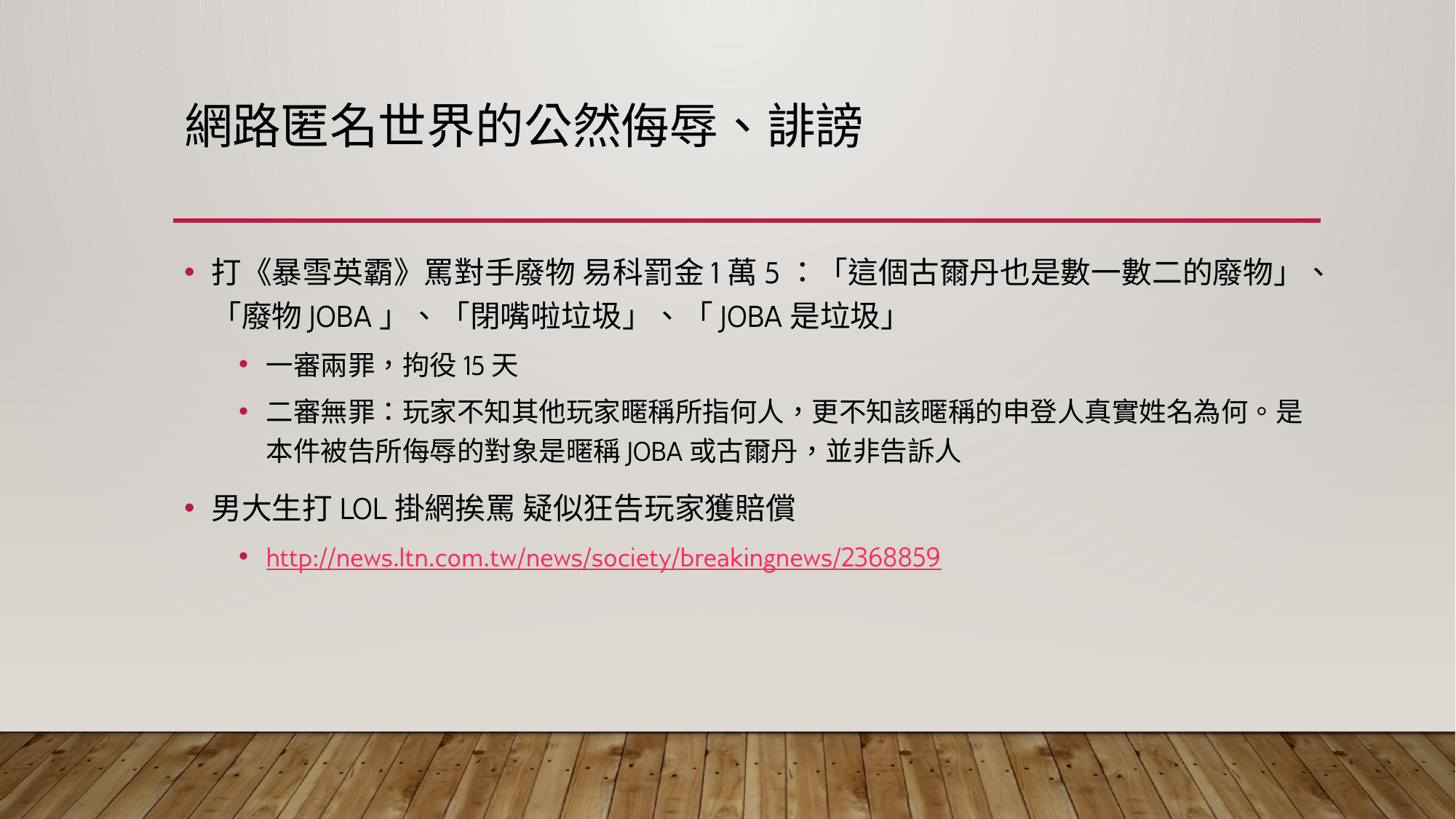

# 網路匿名世界的公然侮辱、誹謗
打《暴雪英霸》罵對⼿廢物 易科罰⾦1萬5：「這個古爾丹也是數一數二的廢物」、「廢物JOBA」、「閉嘴啦垃圾」、「JOBA是垃圾」
一審兩罪，拘役15天
二審無罪：玩家不知其他玩家暱稱所指何人，更不知該暱稱的申登人真實姓名為何。是本件被告所侮辱的對象是暱稱JOBA或古爾丹，並非告訴人
男⼤⽣打LOL掛網挨罵 疑似狂告玩家獲賠償
http://news.ltn.com.tw/news/society/breakingnews/2368859